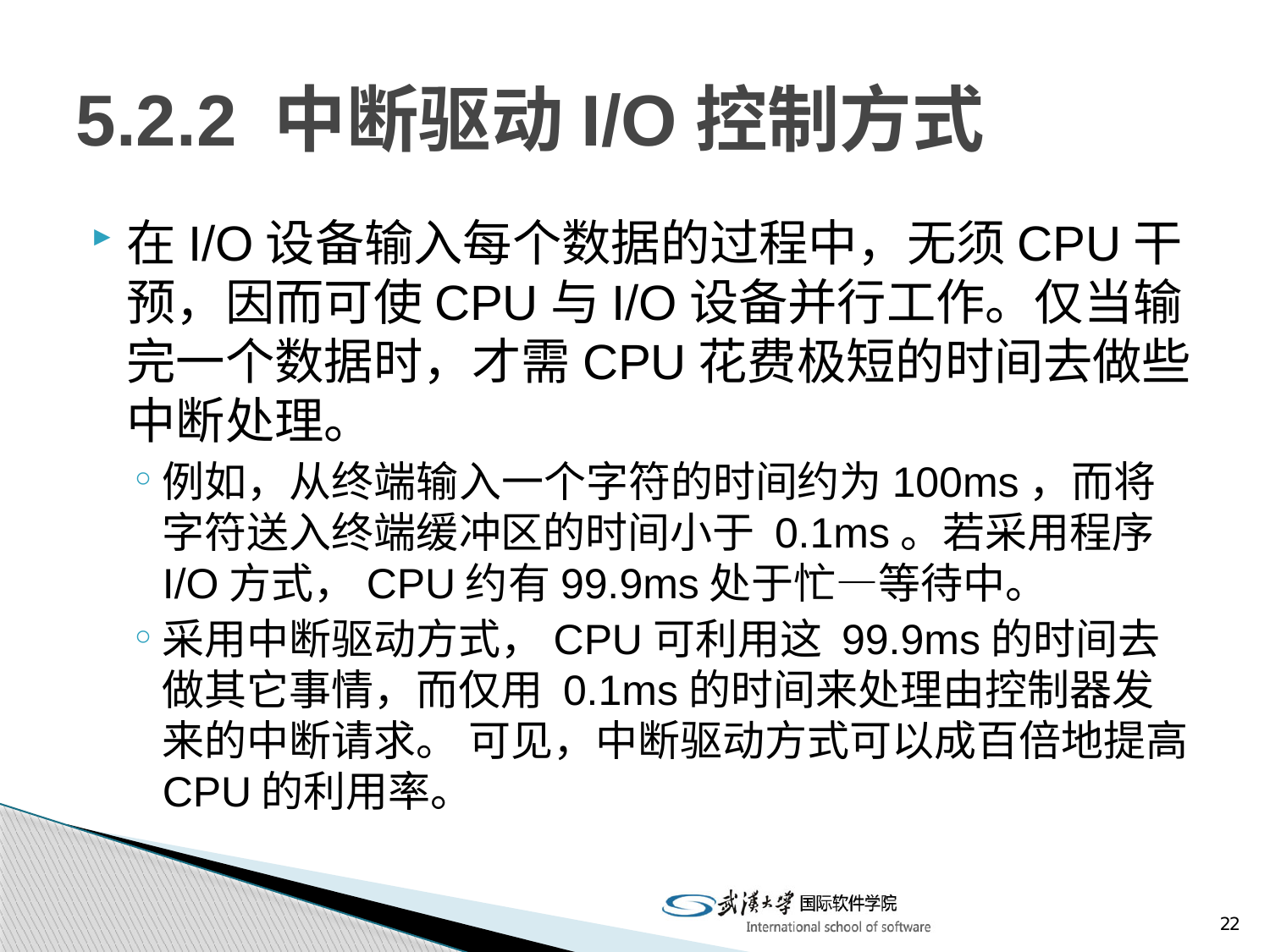

# 5.2.2 中断驱动I/O控制方式
在I/O设备输入每个数据的过程中，无须CPU干预，因而可使CPU与I/O设备并行工作。仅当输完一个数据时，才需CPU花费极短的时间去做些中断处理。
例如，从终端输入一个字符的时间约为100ms，而将字符送入终端缓冲区的时间小于 0.1ms。若采用程序I/O方式，CPU约有99.9ms处于忙—等待中。
采用中断驱动方式，CPU可利用这 99.9ms的时间去做其它事情，而仅用 0.1ms的时间来处理由控制器发来的中断请求。 可见，中断驱动方式可以成百倍地提高CPU的利用率。
22